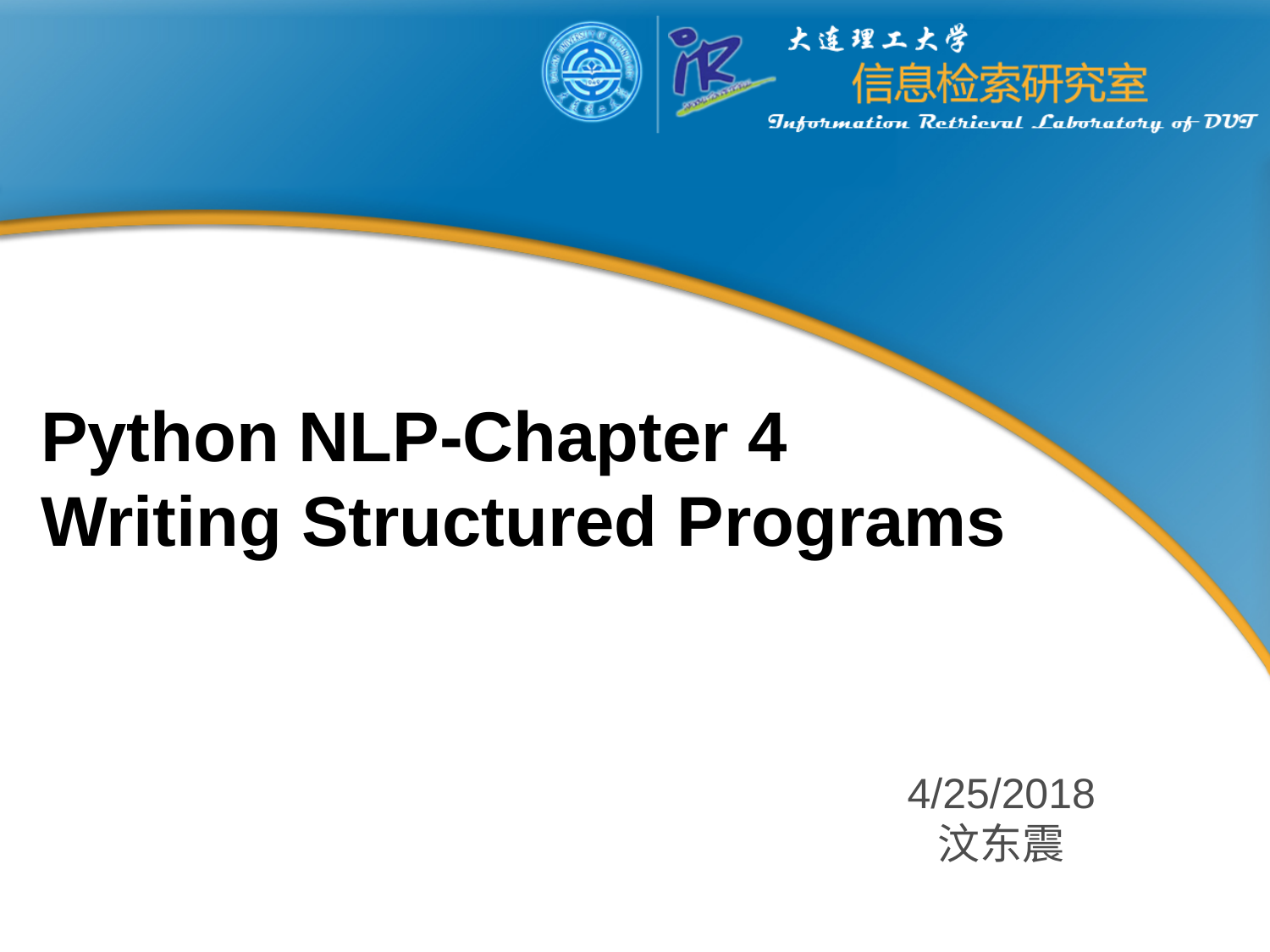

# Python NLP-Chapter 4 Writing Structured Programs
4/25/2018
汶东震